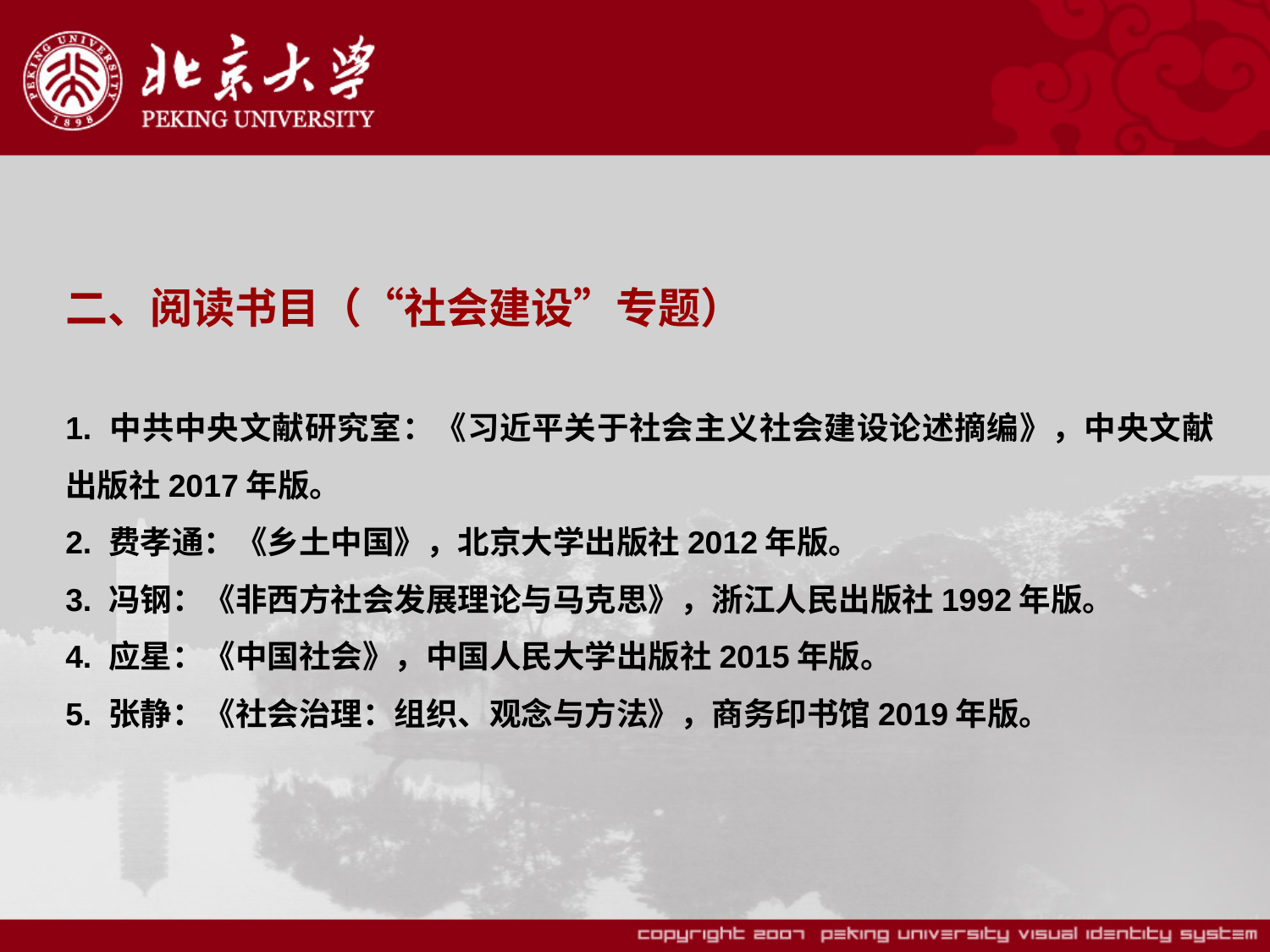

二、阅读书目（“社会建设”专题）

1. 中共中央文献研究室：《习近平关于社会主义社会建设论述摘编》，中央文献出版社2017年版。
2. 费孝通：《乡土中国》，北京大学出版社2012年版。
3. 冯钢：《非西方社会发展理论与马克思》，浙江人民出版社1992年版。
4. 应星：《中国社会》，中国人民大学出版社2015年版。
5. 张静：《社会治理：组织、观念与方法》，商务印书馆2019年版。